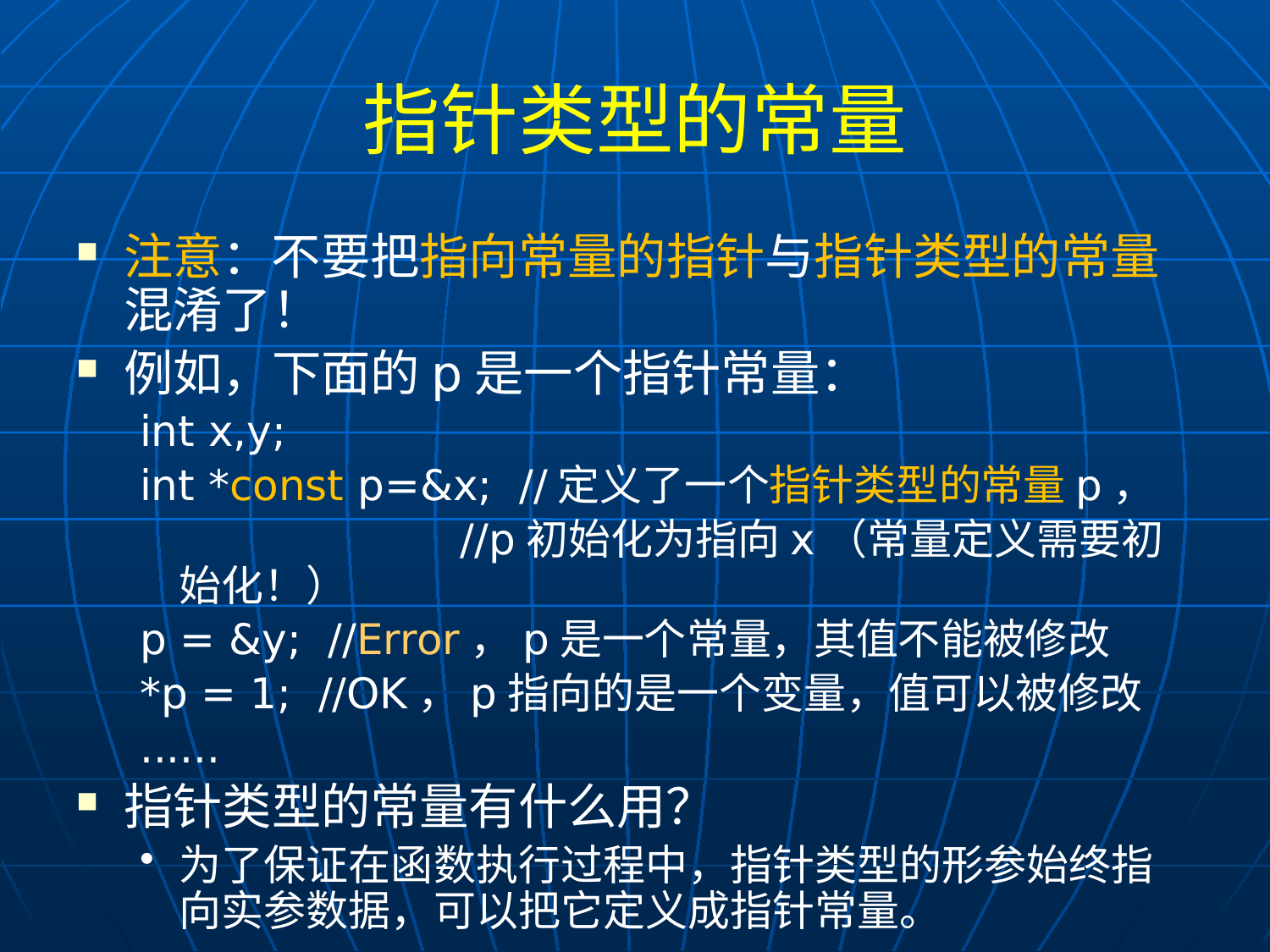

# 指针类型的常量
注意：不要把指向常量的指针与指针类型的常量混淆了！
例如，下面的p是一个指针常量：
int x,y;
int *const p=&x;  //定义了一个指针类型的常量p，
			  //p初始化为指向x（常量定义需要初始化！）
p = &y;  //Error，p是一个常量，其值不能被修改
*p = 1;  //OK，p指向的是一个变量，值可以被修改
......
指针类型的常量有什么用？
为了保证在函数执行过程中，指针类型的形参始终指向实参数据，可以把它定义成指针常量。